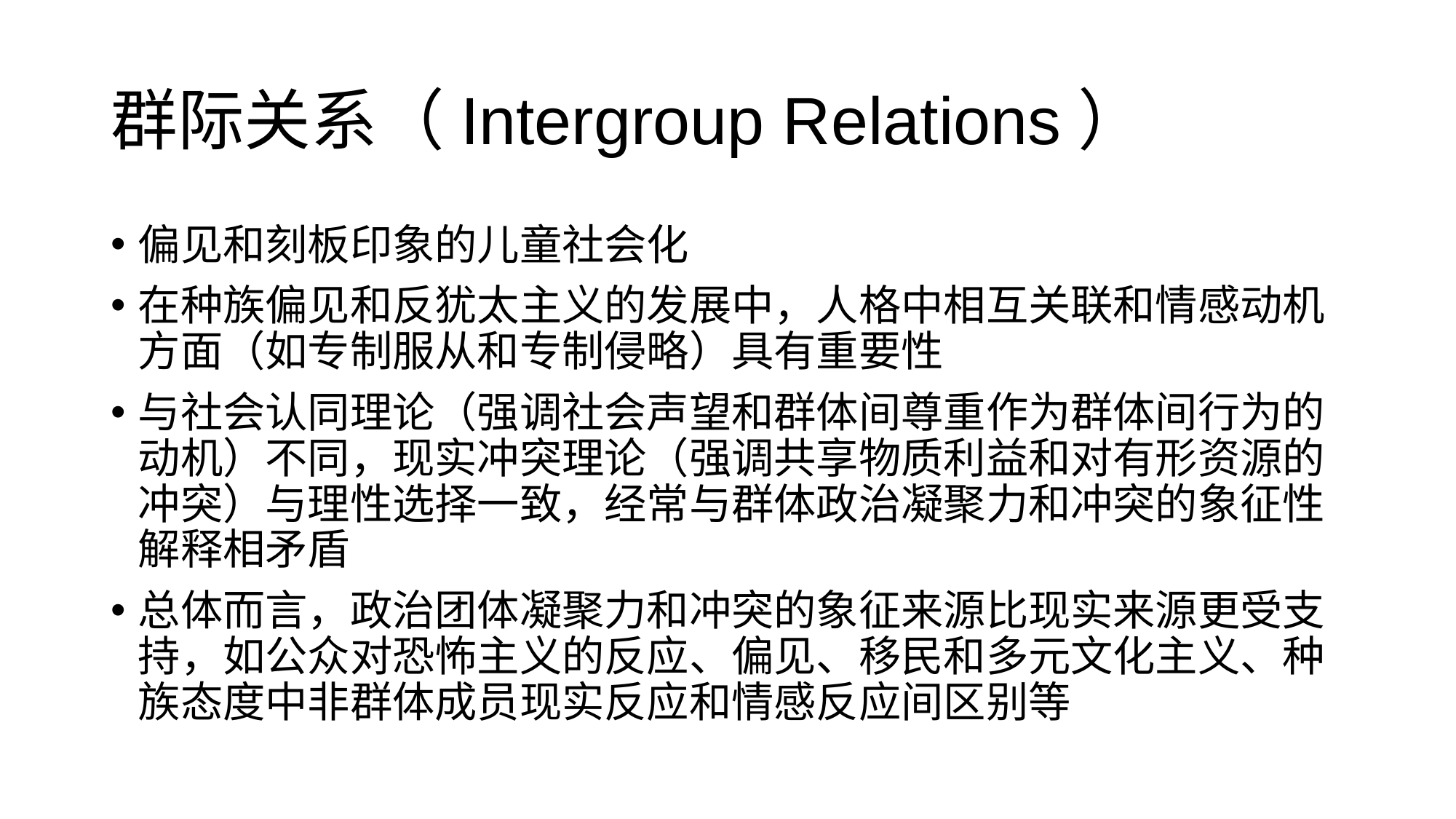

# 群际关系（Intergroup Relations）
偏见和刻板印象的儿童社会化
在种族偏见和反犹太主义的发展中，人格中相互关联和情感动机方面（如专制服从和专制侵略）具有重要性
与社会认同理论（强调社会声望和群体间尊重作为群体间行为的动机）不同，现实冲突理论（强调共享物质利益和对有形资源的冲突）与理性选择一致，经常与群体政治凝聚力和冲突的象征性解释相矛盾
总体而言，政治团体凝聚力和冲突的象征来源比现实来源更受支持，如公众对恐怖主义的反应、偏见、移民和多元文化主义、种族态度中非群体成员现实反应和情感反应间区别等